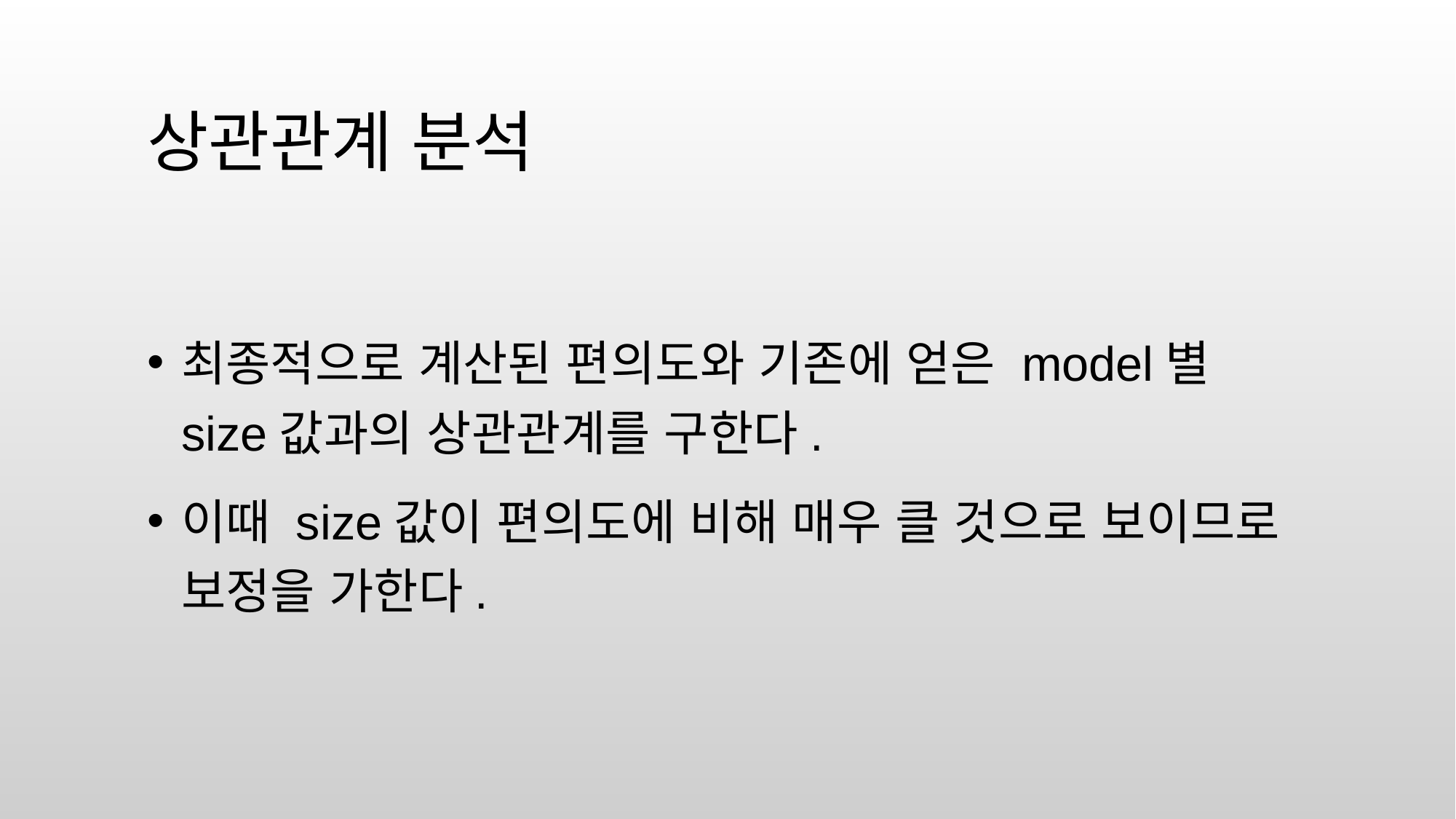

# 상관관계 분석
최종적으로 계산된 편의도와 기존에 얻은 model별 size값과의 상관관계를 구한다.
이때 size값이 편의도에 비해 매우 클 것으로 보이므로 보정을 가한다.